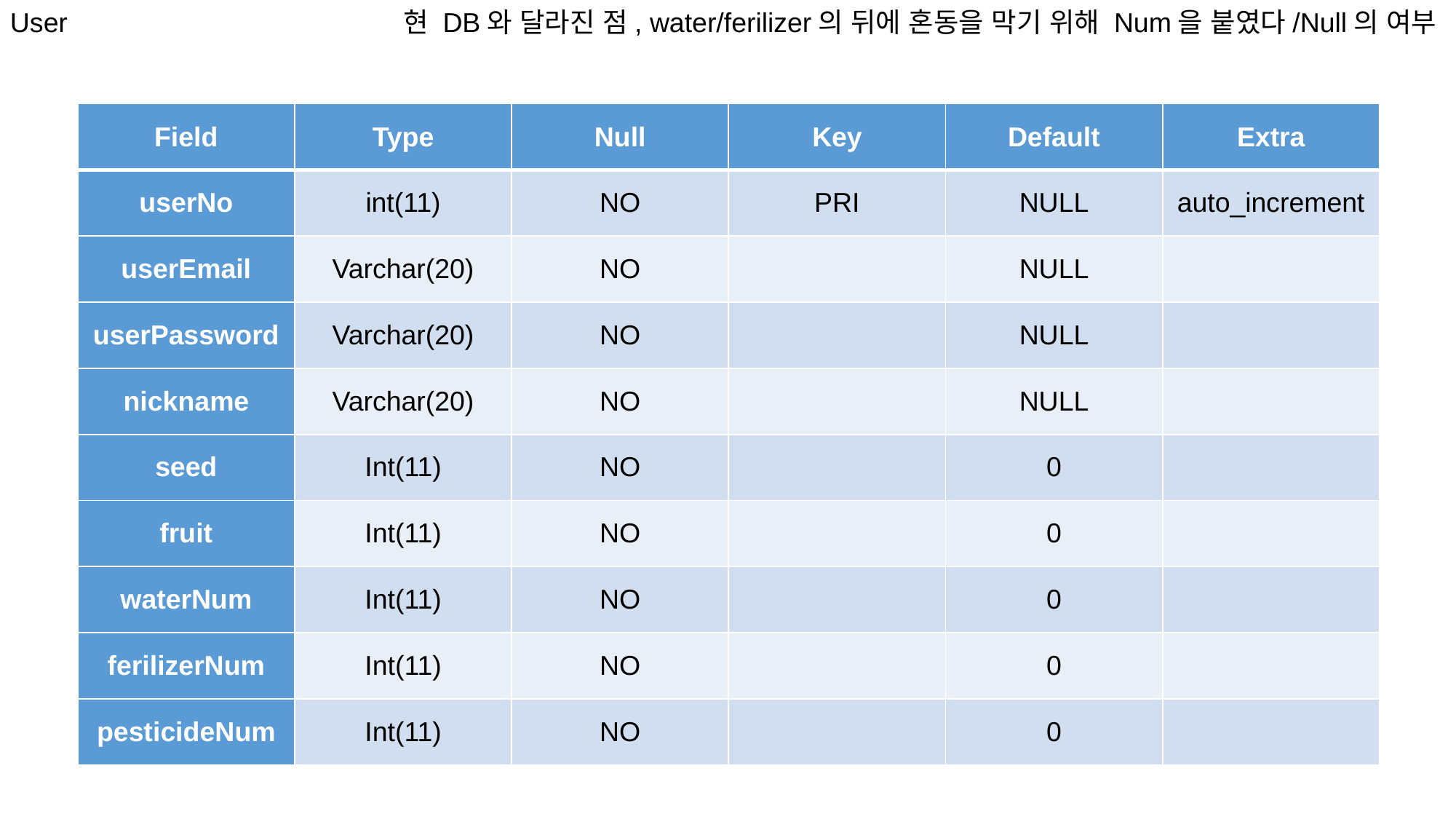

User
현 DB와 달라진 점, water/ferilizer의 뒤에 혼동을 막기 위해 Num을 붙였다/Null의 여부
| Field | Type | Null | Key | Default | Extra |
| --- | --- | --- | --- | --- | --- |
| userNo | int(11) | NO | PRI | NULL | auto\_increment |
| userEmail | Varchar(20) | NO |  | NULL |  |
| userPassword | Varchar(20) | NO |  | NULL |  |
| nickname | Varchar(20) | NO |  | NULL |  |
| seed | Int(11) | NO |  | 0 |  |
| fruit | Int(11) | NO |  | 0 |  |
| waterNum | Int(11) | NO |  | 0 |  |
| ferilizerNum | Int(11) | NO |  | 0 |  |
| pesticideNum | Int(11) | NO |  | 0 |  |